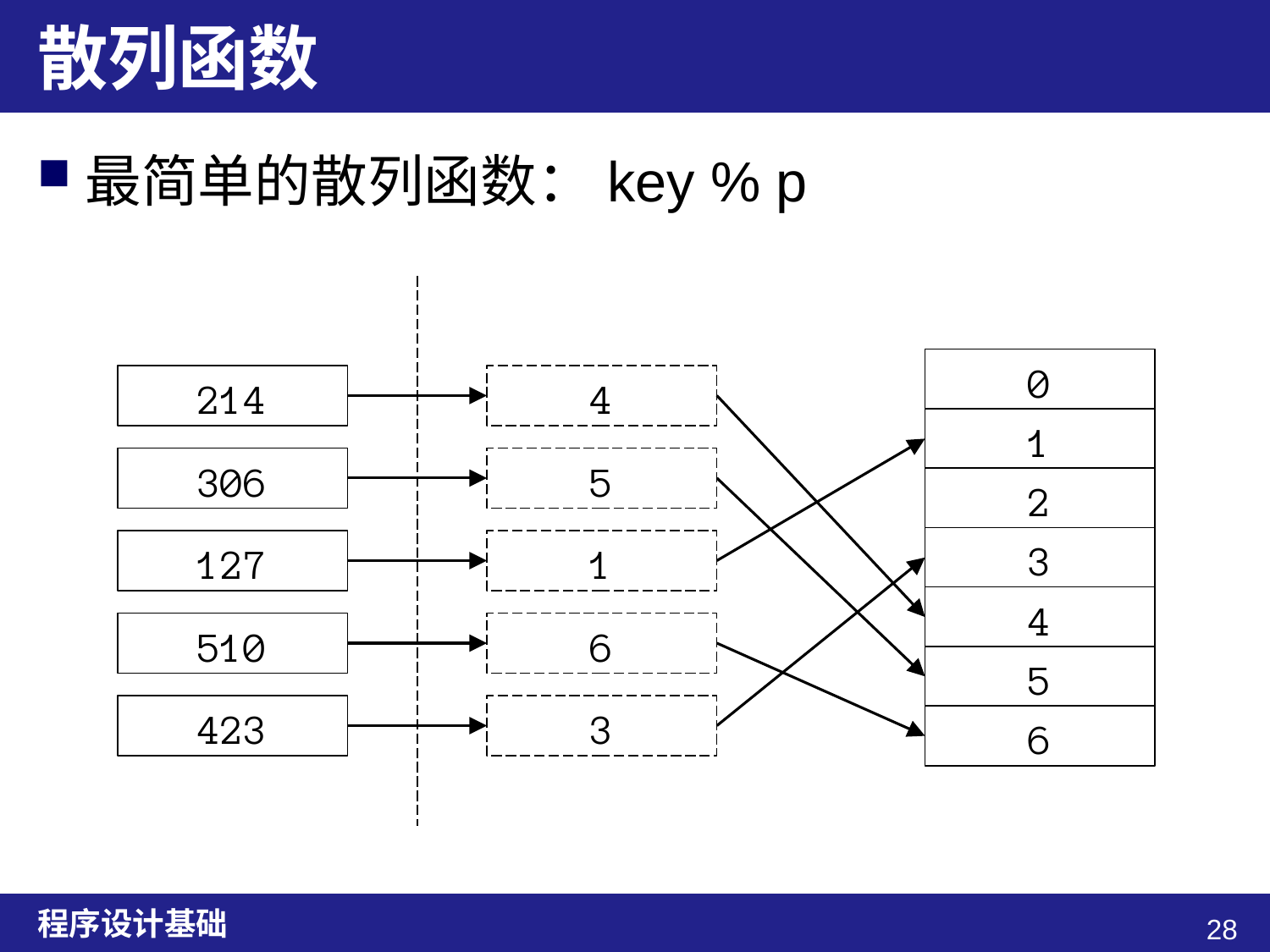

# 散列函数
最简单的散列函数：key % p
0
214
4
1
306
5
2
3
127
1
4
510
6
5
423
3
6